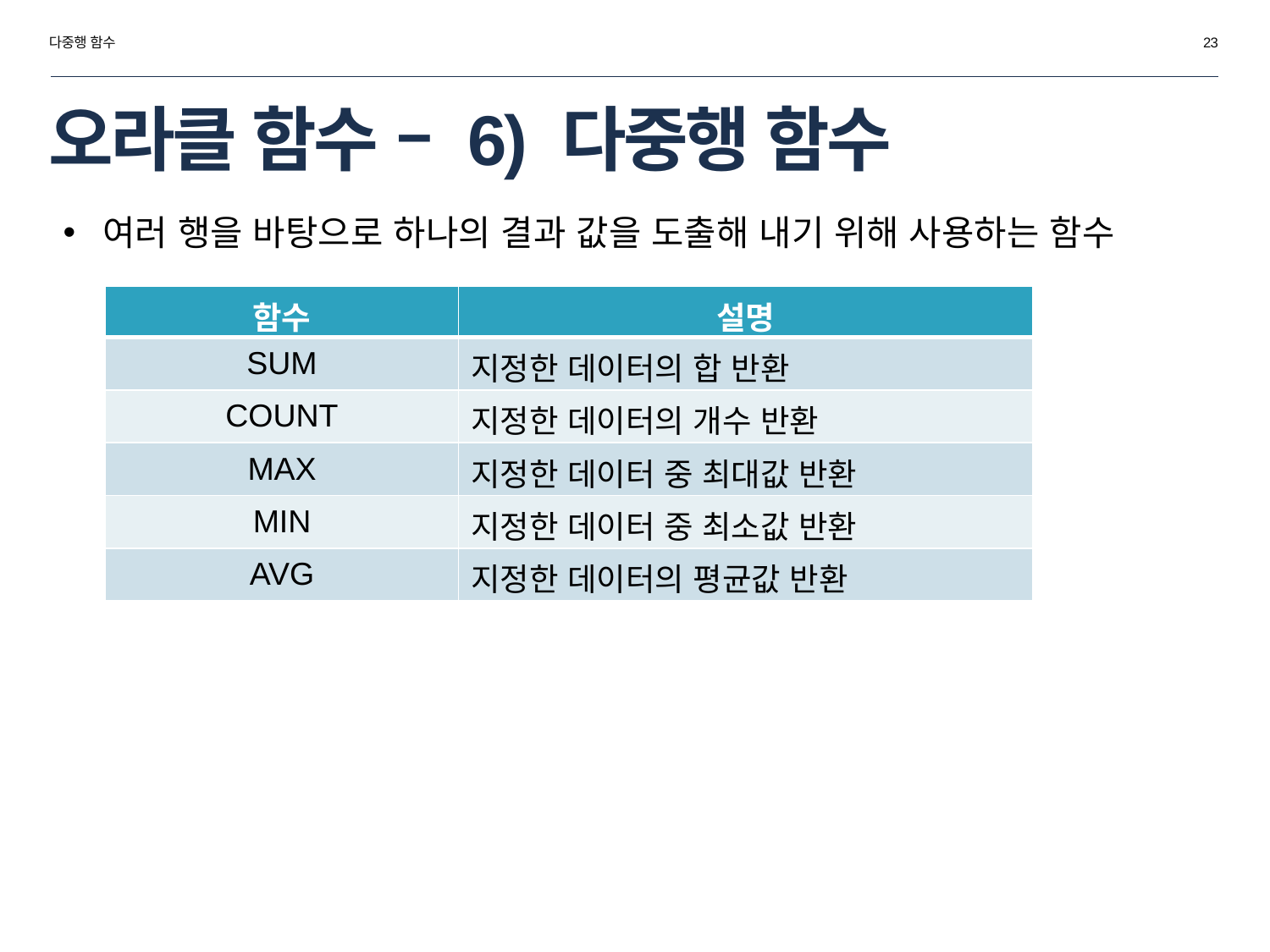

다중행 함수
23
# 오라클 함수 – 6) 다중행 함수
여러 행을 바탕으로 하나의 결과 값을 도출해 내기 위해 사용하는 함수
| 함수 | 설명 |
| --- | --- |
| SUM | 지정한 데이터의 합 반환 |
| COUNT | 지정한 데이터의 개수 반환 |
| MAX | 지정한 데이터 중 최대값 반환 |
| MIN | 지정한 데이터 중 최소값 반환 |
| AVG | 지정한 데이터의 평균값 반환 |